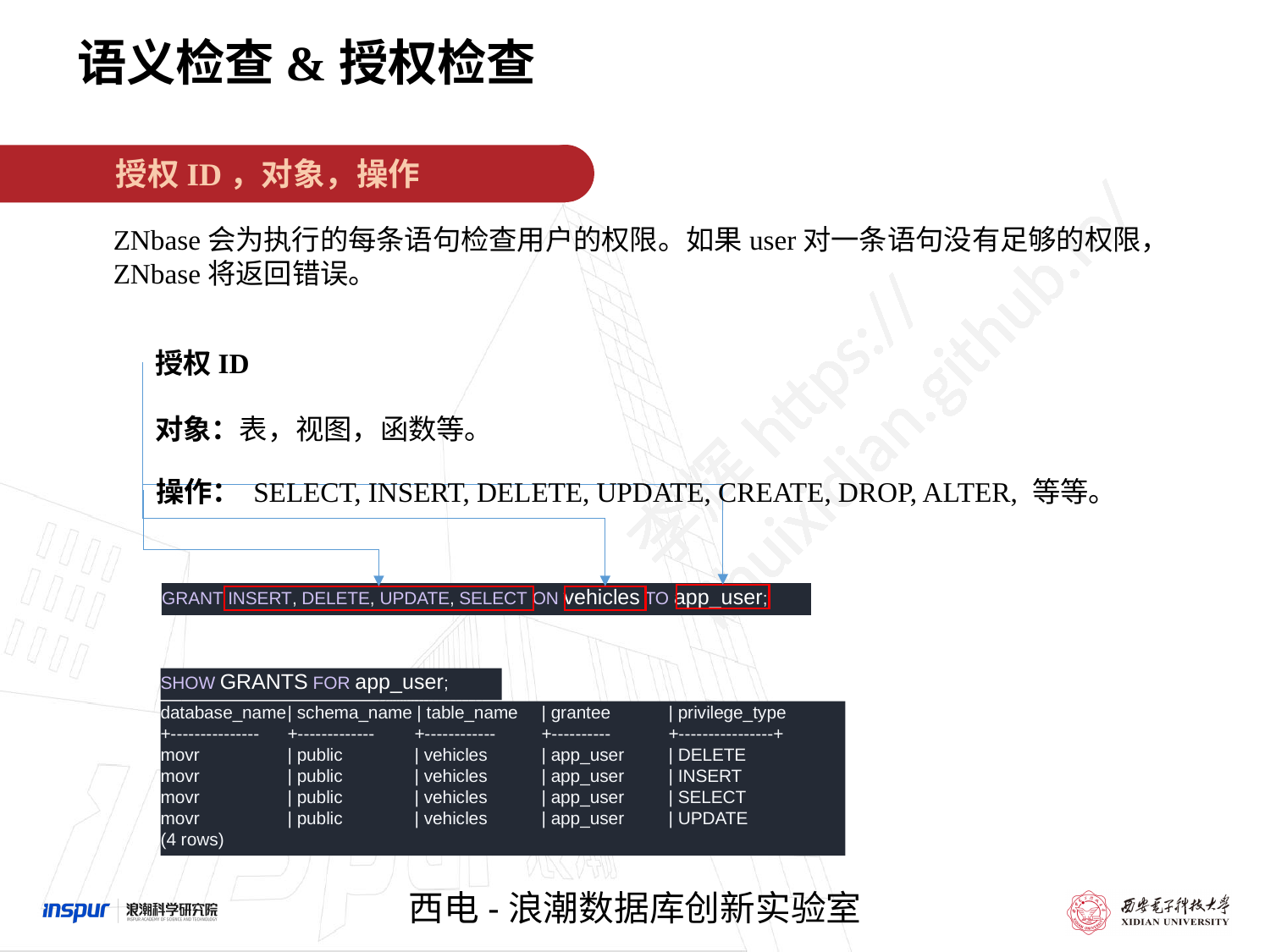

语义检查&授权检查

授权ID，对象，操作
ZNbase会为执行的每条语句检查用户的权限。如果user对一条语句没有足够的权限， ZNbase将返回错误。
授权ID
对象：表，视图，函数等。
操作： SELECT, INSERT, DELETE, UPDATE, CREATE, DROP, ALTER, 等等。
GRANT INSERT, DELETE, UPDATE, SELECT ON vehicles TO app_user;

SHOW GRANTS FOR app_user;
database_name	| schema_name | table_name 	| grantee 	| privilege_type
+---------------	+-------------	+------------	+----------	+----------------+
movr 	| public 	| vehicles 	| app_user 	| DELETE
movr 	| public	| vehicles 	| app_user 	| INSERT
movr 	| public 	| vehicles 	| app_user 	| SELECT
movr 	| public 	| vehicles 	| app_user 	| UPDATE
(4 rows)